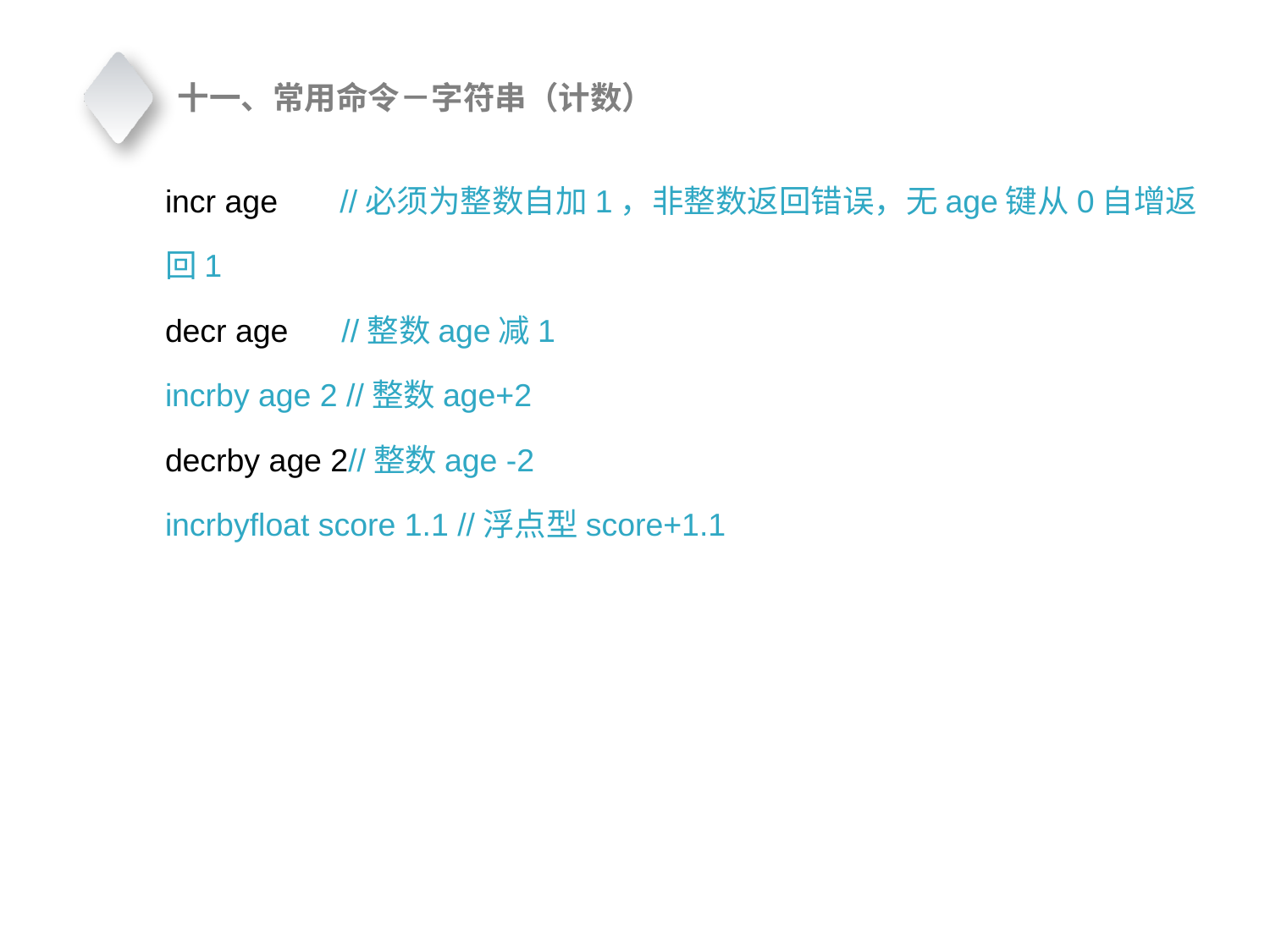

十一、常用命令－字符串（计数）

incr age       //必须为整数自加1，非整数返回错误，无age键从0自增返回1
decr age      //整数age减1incrby age 2 //整数age+2
decrby age 2//整数age -2incrbyfloat score 1.1 //浮点型score+1.1